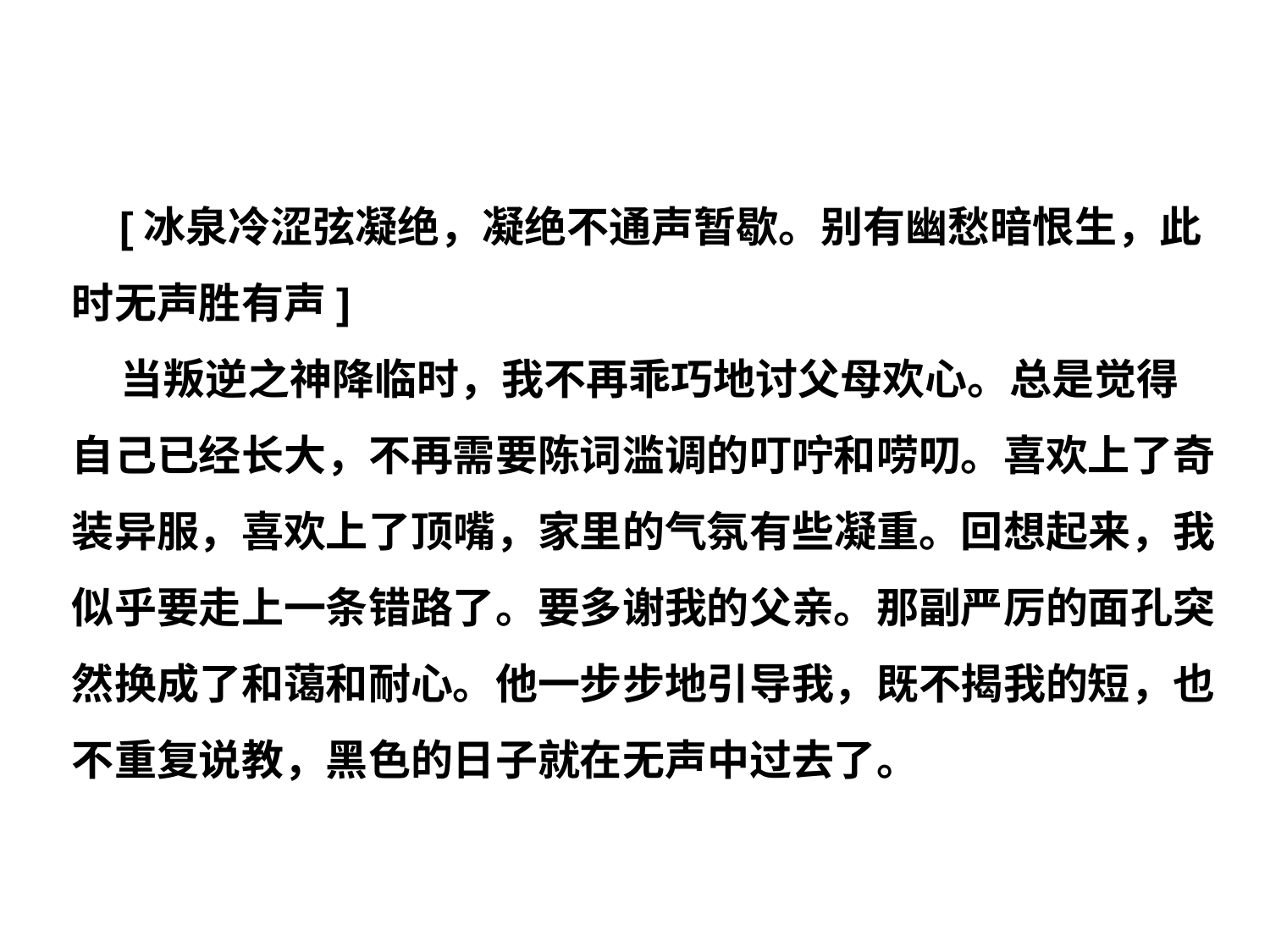

[冰泉冷涩弦凝绝，凝绝不通声暂歇。别有幽愁暗恨生，此时无声胜有声]
    当叛逆之神降临时，我不再乖巧地讨父母欢心。总是觉得自己已经长大，不再需要陈词滥调的叮咛和唠叨。喜欢上了奇装异服，喜欢上了顶嘴，家里的气氛有些凝重。回想起来，我似乎要走上一条错路了。要多谢我的父亲。那副严厉的面孔突然换成了和蔼和耐心。他一步步地引导我，既不揭我的短，也不重复说教，黑色的日子就在无声中过去了。